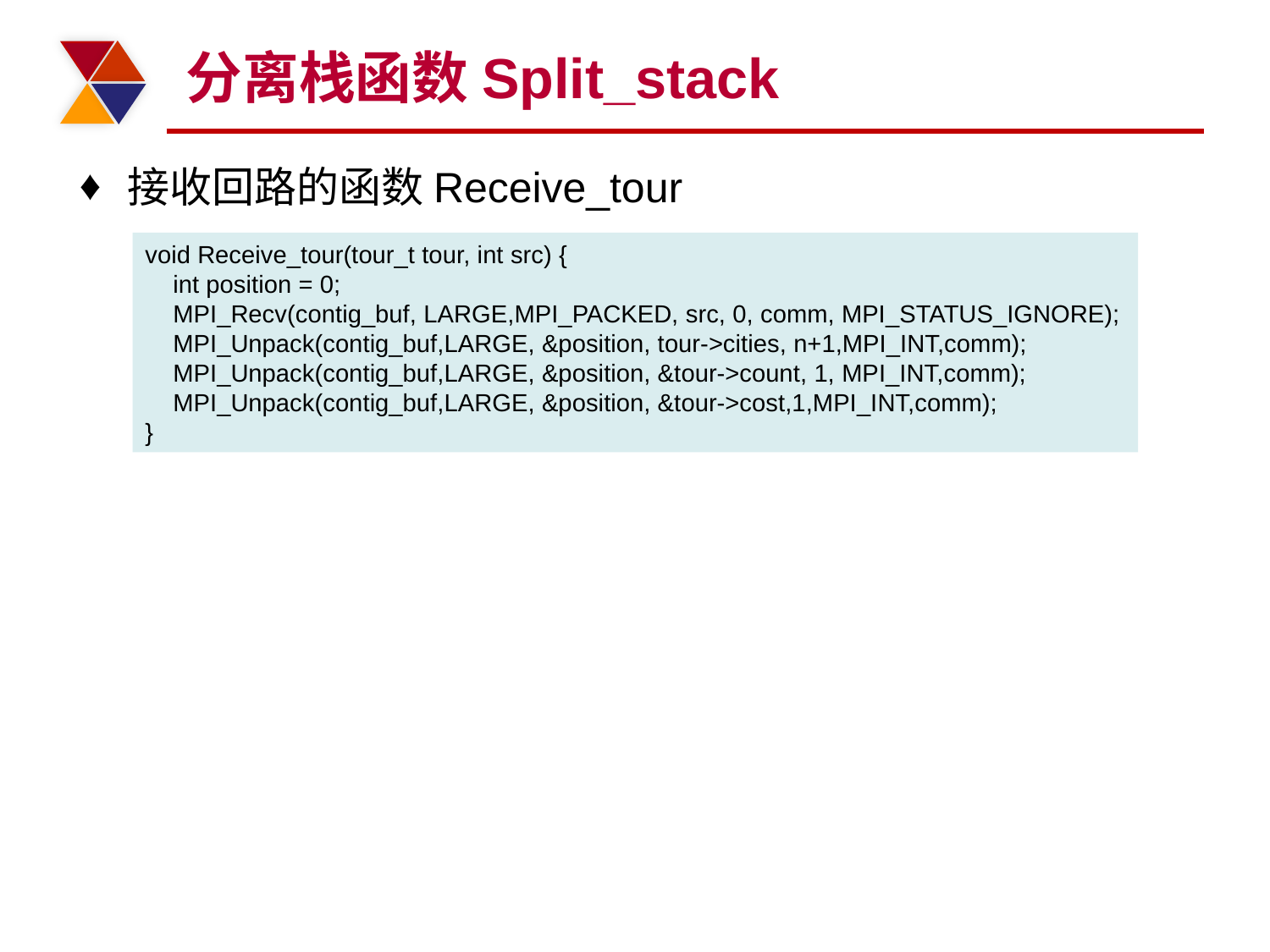

# 分离栈函数Split_stack
接收回路的函数Receive_tour
void Receive_tour(tour_t tour, int src) {
    int position = 0;
    MPI_Recv(contig_buf, LARGE,MPI_PACKED, src, 0, comm, MPI_STATUS_IGNORE);
    MPI_Unpack(contig_buf,LARGE, &position, tour->cities, n+1,MPI_INT,comm);
    MPI_Unpack(contig_buf,LARGE, &position, &tour->count, 1, MPI_INT,comm);
    MPI_Unpack(contig_buf,LARGE, &position, &tour->cost,1,MPI_INT,comm);
}